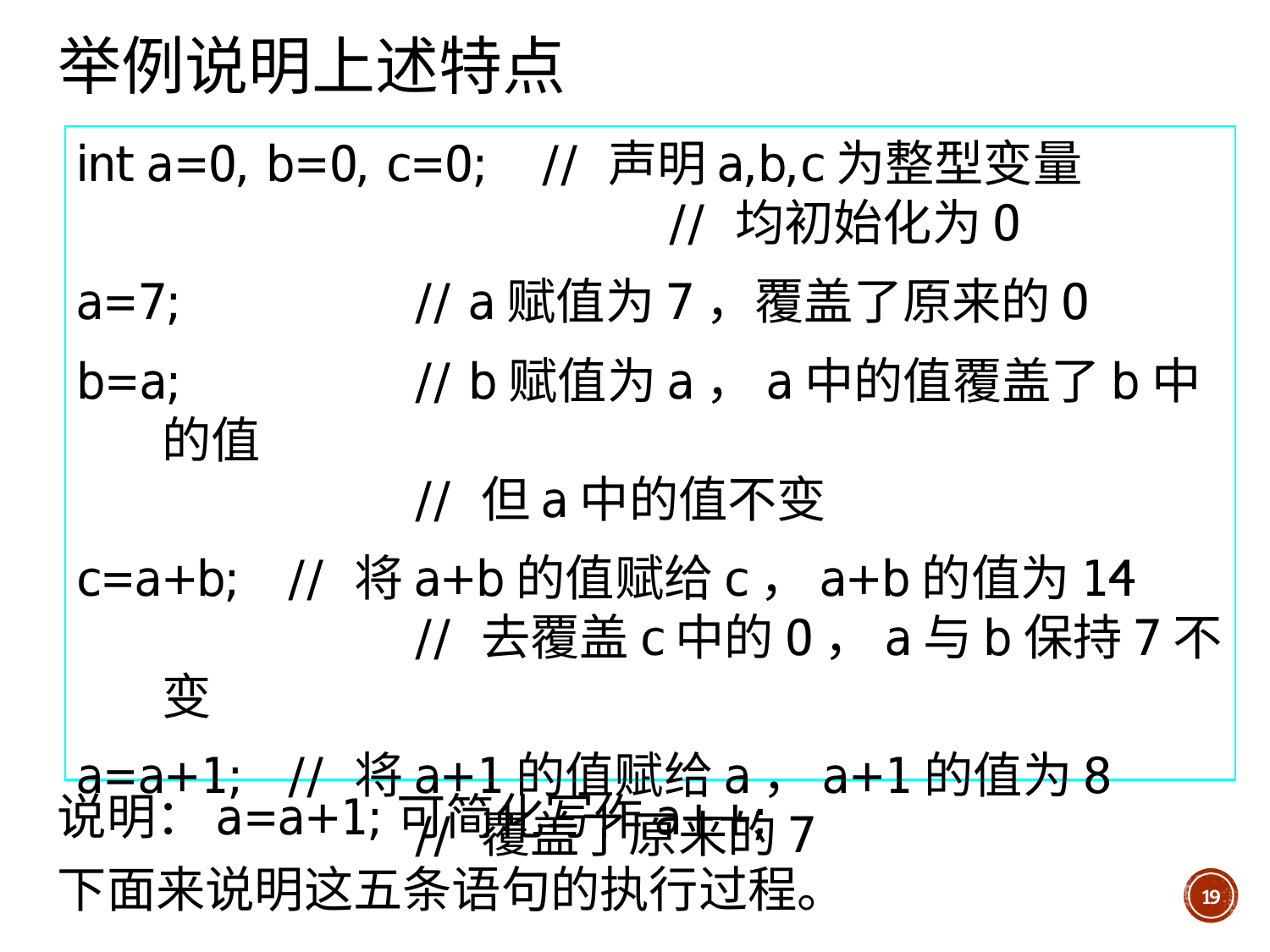

举例说明上述特点
int a=0, b=0, c=0;	// 声明a,b,c为整型变量
				// 均初始化为0
a=7;		// a赋值为7，覆盖了原来的0
b=a;		// b赋值为a，a中的值覆盖了b中的值
		// 但a中的值不变
c=a+b;	// 将a+b的值赋给c，a+b的值为14
		// 去覆盖c中的0，a与b保持7不变
a=a+1;	// 将a+1的值赋给a，a+1的值为8
		// 覆盖了原来的7
说明：a=a+1;可简化写作a++;
下面来说明这五条语句的执行过程。
19